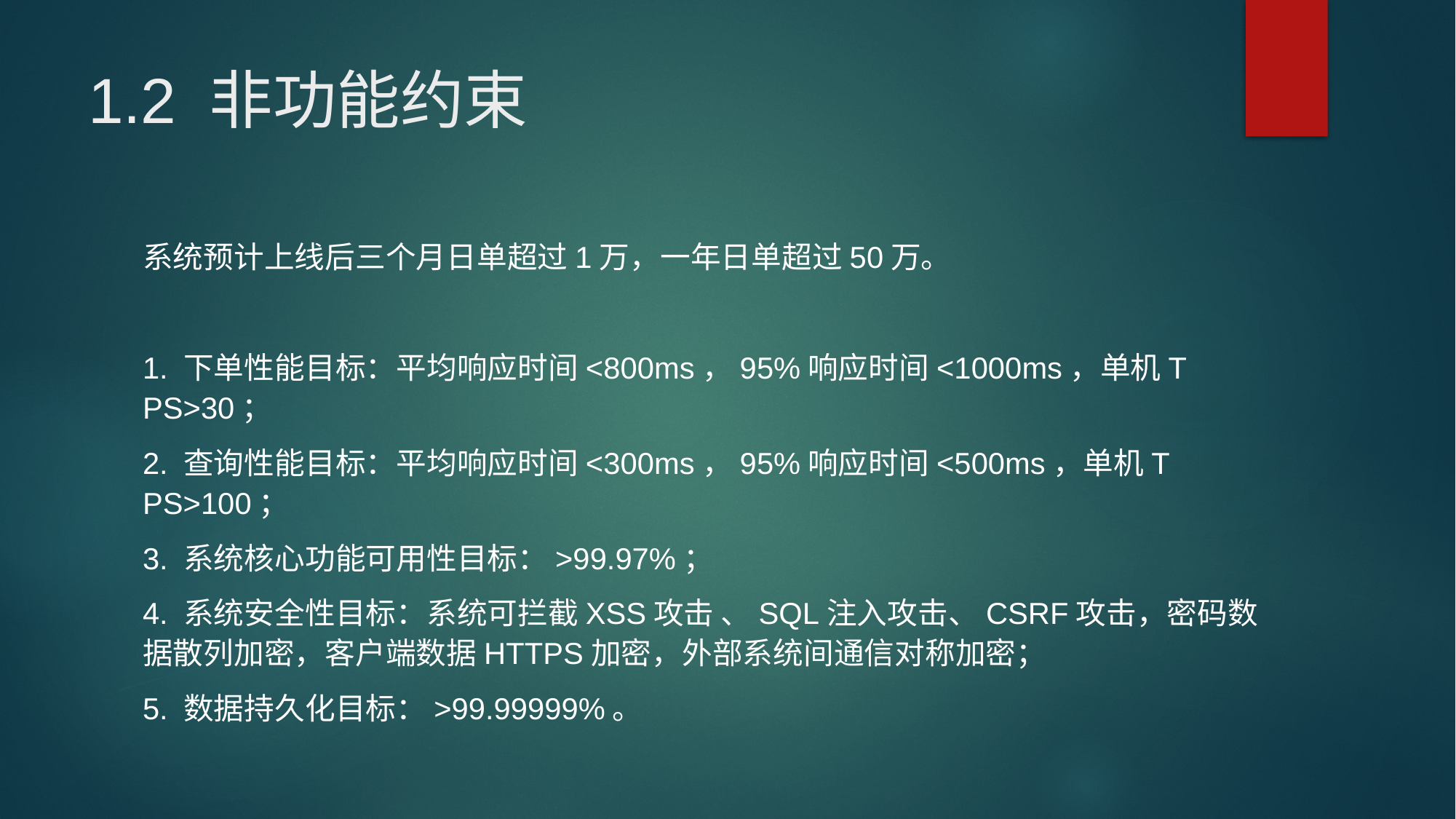

# 1.2 非功能约束
系统预计上线后三个月日单超过1万，一年日单超过50万。

1. 下单性能目标：平均响应时间<800ms，95%响应时间<1000ms，单机T PS>30；
2. 查询性能目标：平均响应时间<300ms，95%响应时间<500ms，单机T PS>100；
3. 系统核心功能可用性目标：>99.97%；
4. 系统安全性目标：系统可拦截XSS攻击 、SQL注入攻击、CSRF攻击，密码数据散列加密，客户端数据HTTPS加密，外部系统间通信对称加密；
5. 数据持久化目标：>99.99999%。